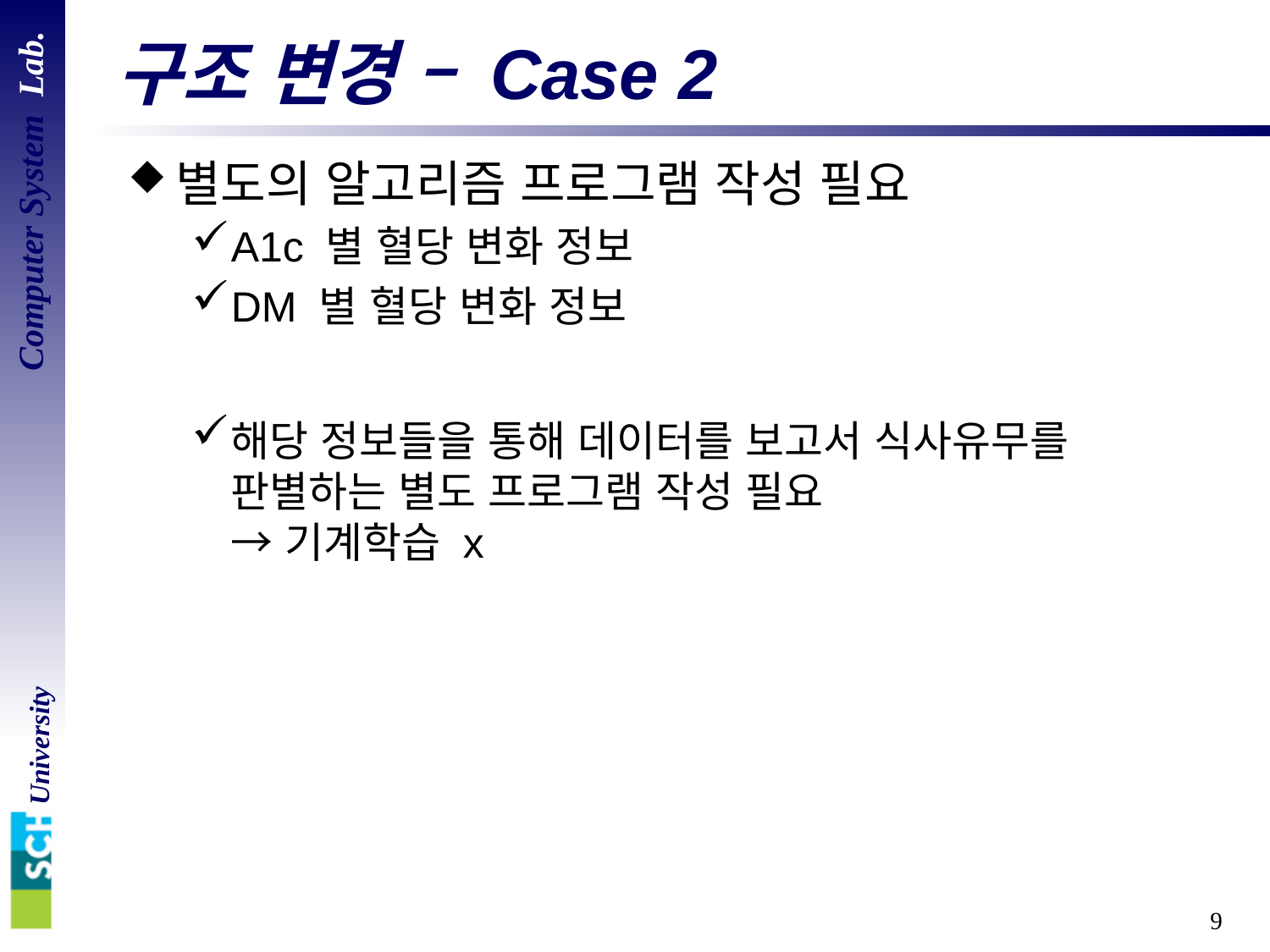

# 구조 변경 – Case 2

별도의 알고리즘 프로그램 작성 필요
A1c 별 혈당 변화 정보
DM 별 혈당 변화 정보

해당 정보들을 통해 데이터를 보고서 식사유무를 판별하는 별도 프로그램 작성 필요
→ 기계학습 x